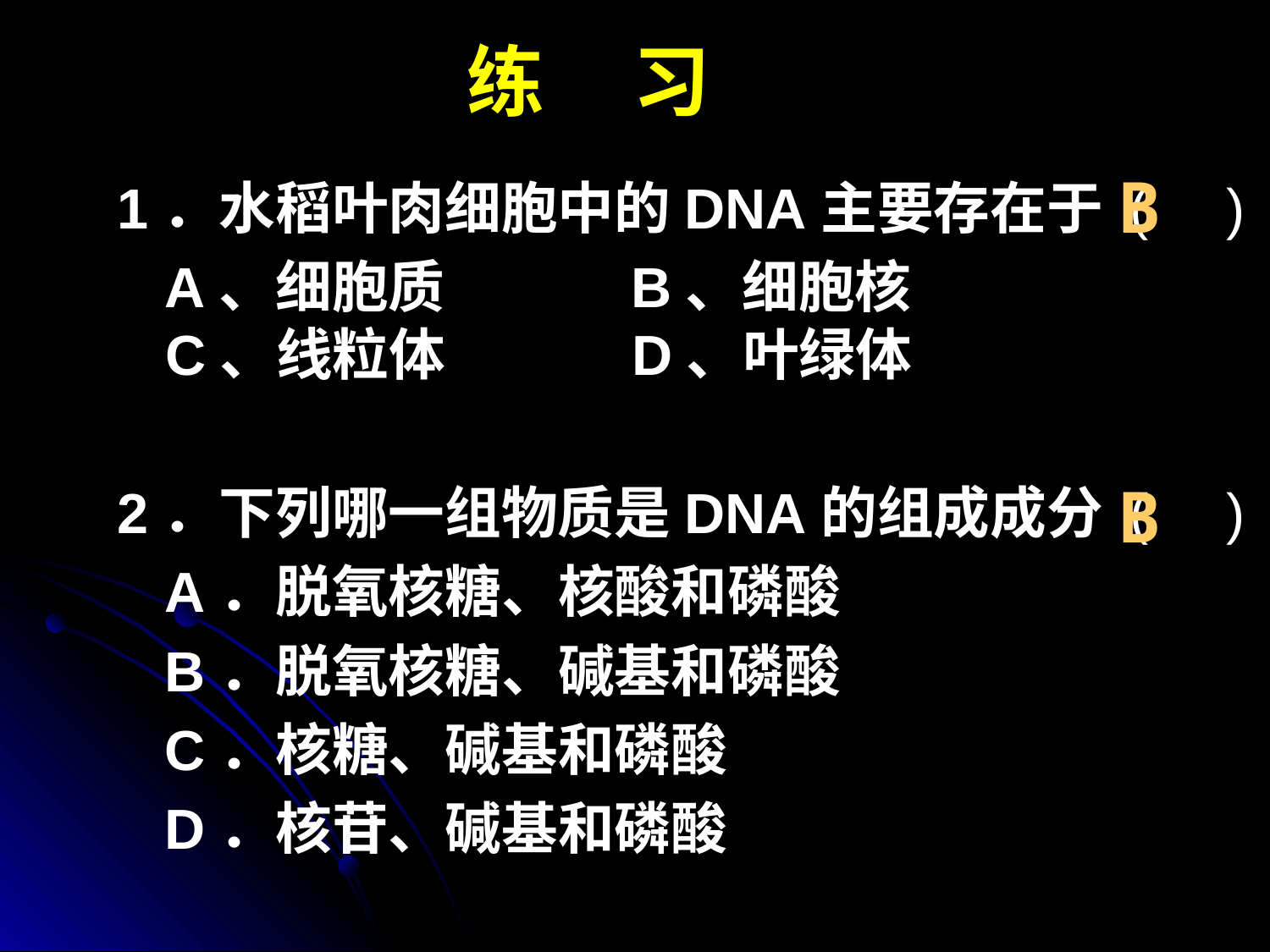

# 练     习
B
1．水稻叶肉细胞中的DNA主要存在于 (     )
   A、细胞质　         B、细胞核
C、线粒体　         D、叶绿体

2．下列哪一组物质是DNA的组成成分 (     )
   A．脱氧核糖、核酸和磷酸
   B．脱氧核糖、碱基和磷酸
   C．核糖、碱基和磷酸
   D．核苷、碱基和磷酸
B